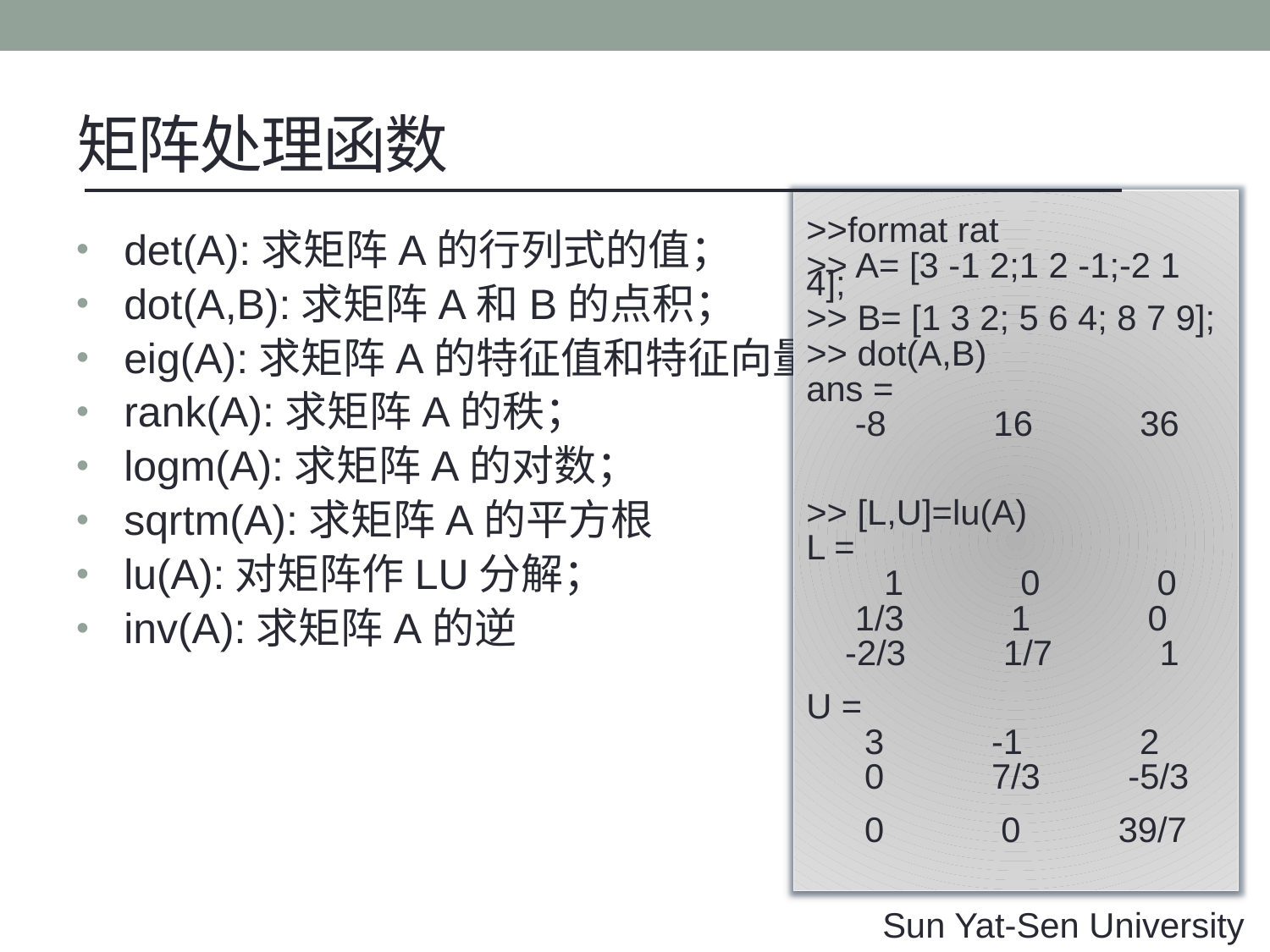

# 矩阵处理函数

>>format rat
>> A= [3 -1 2;1 2 -1;-2 1 4];
>> B= [1 3 2; 5 6 4; 8 7 9];
>> dot(A,B)
ans =
     -8           16           36

>> [L,U]=lu(A)
L =
        1            0            0
     1/3           1            0
    -2/3          1/7           1
U =
      3           -1            2
      0           7/3         -5/3
      0            0          39/7

det(A):求矩阵A的行列式的值；
dot(A,B):求矩阵A和B的点积；
eig(A):求矩阵A的特征值和特征向量；
rank(A):求矩阵A的秩；
logm(A):求矩阵A的对数；
sqrtm(A):求矩阵A的平方根
lu(A):对矩阵作LU分解；
inv(A):求矩阵A的逆